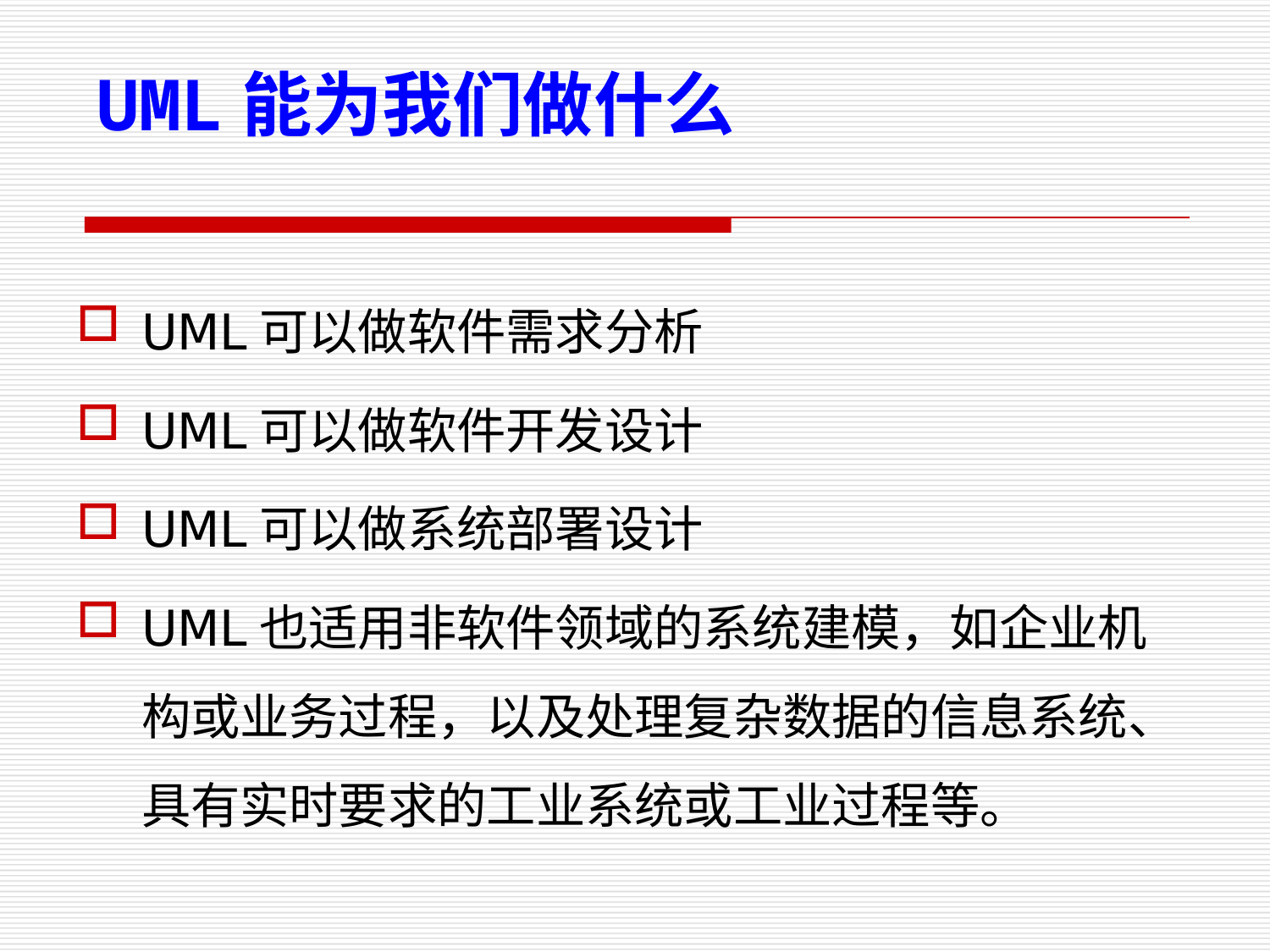

# UML能为我们做什么
UML可以做软件需求分析
UML可以做软件开发设计
UML可以做系统部署设计
UML也适用非软件领域的系统建模，如企业机构或业务过程，以及处理复杂数据的信息系统、具有实时要求的工业系统或工业过程等。